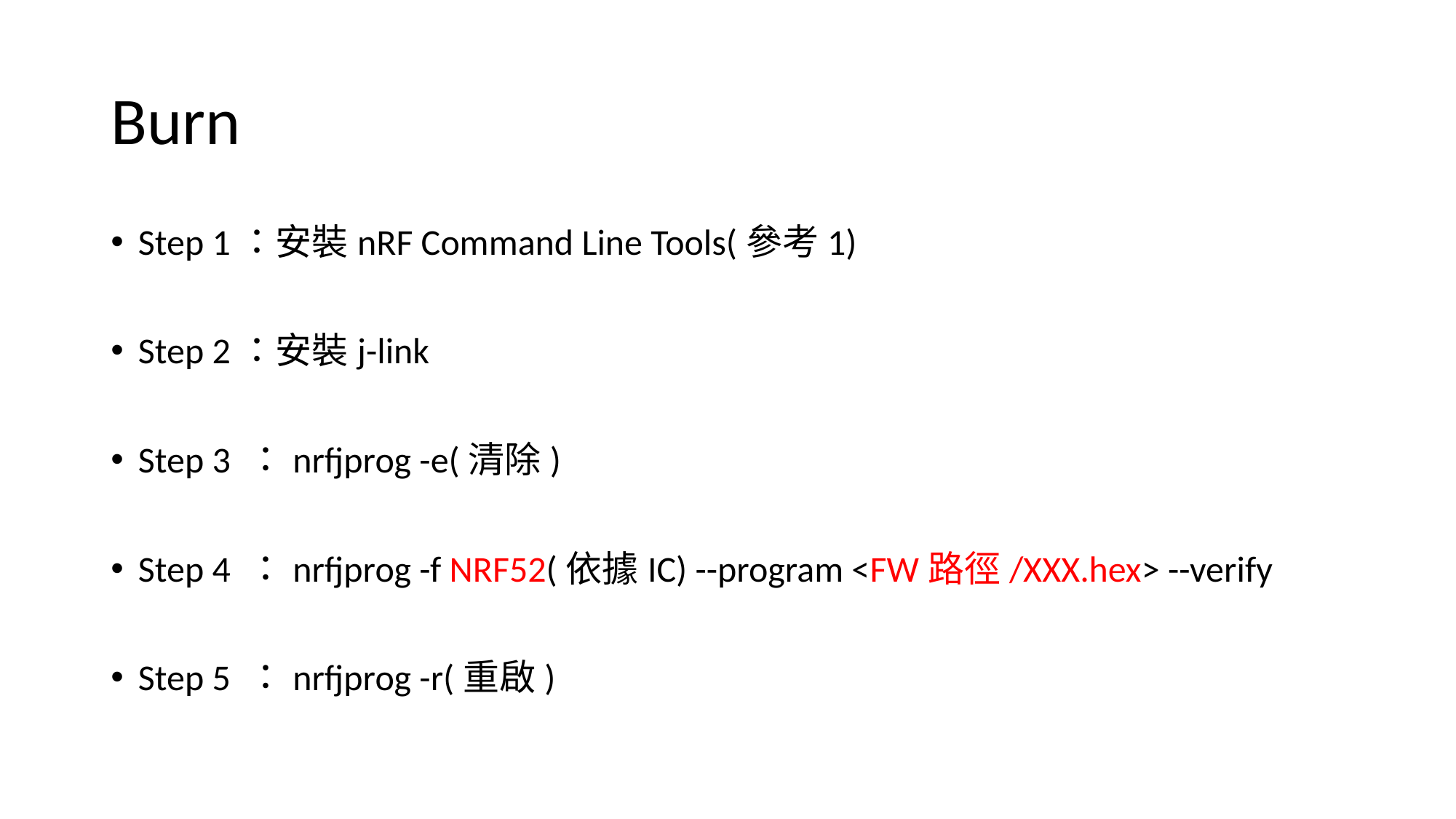

# Burn
Step 1：安裝nRF Command Line Tools(參考1)

Step 2：安裝j-link

Step 3 ：nrfjprog -e(清除)

Step 4 ：nrfjprog -f NRF52(依據IC) --program <FW路徑/XXX.hex> --verify

Step 5 ：nrfjprog -r(重啟)